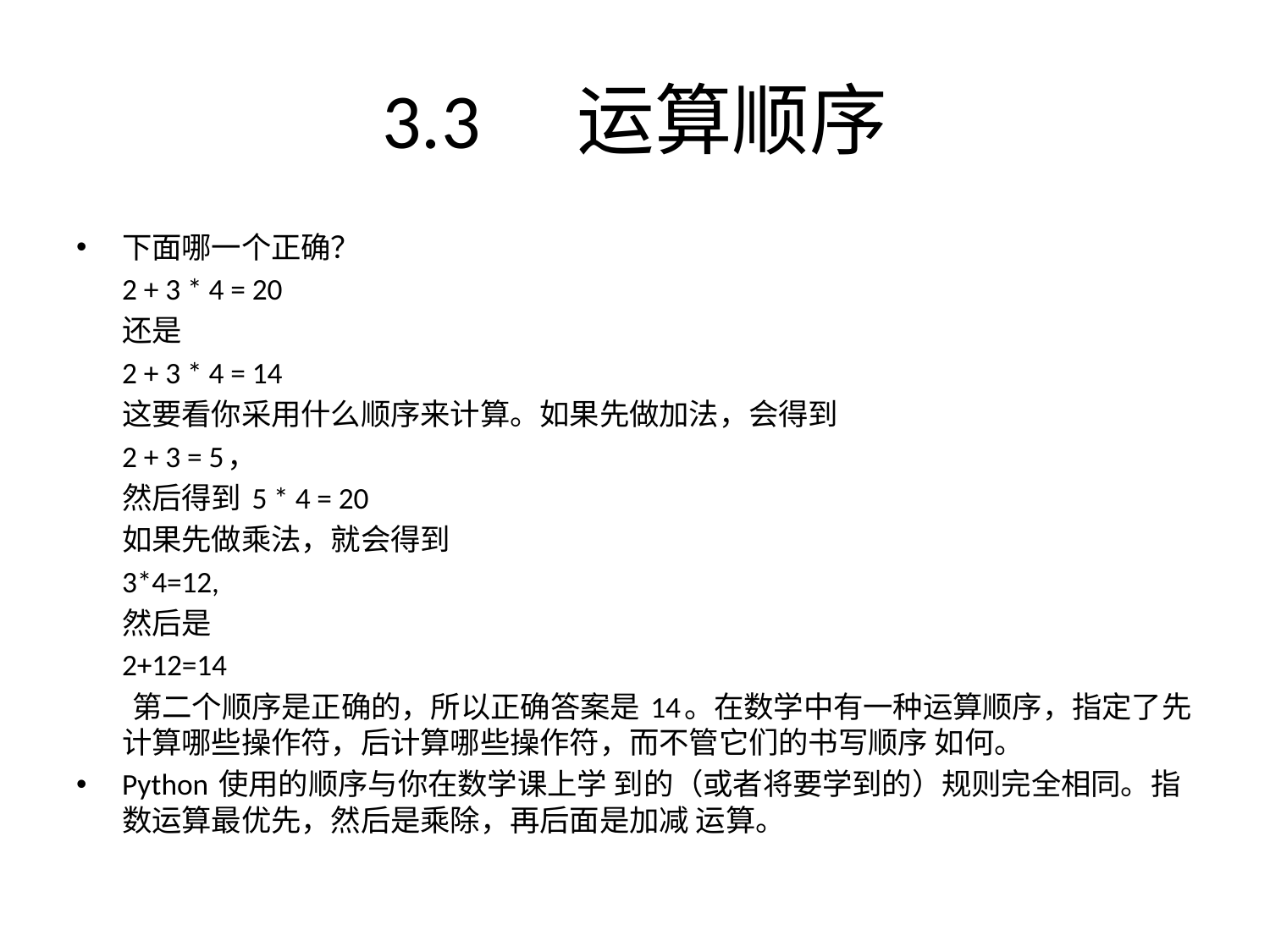

# 3.3　运算顺序
下面哪一个正确？
	2 + 3 * 4 = 20
	还是
	2 + 3 * 4 = 14
	这要看你采用什么顺序来计算。如果先做加法，会得到
	2 + 3 = 5，
	然后得到 5 * 4 = 20
	如果先做乘法，就会得到
	3*4=12,
	然后是
	2+12=14
	 第二个顺序是正确的，所以正确答案是 14。在数学中有一种运算顺序，指定了先计算哪些操作符，后计算哪些操作符，而不管它们的书写顺序 如何。
Python 使用的顺序与你在数学课上学 到的（或者将要学到的）规则完全相同。指 数运算最优先，然后是乘除，再后面是加减 运算。